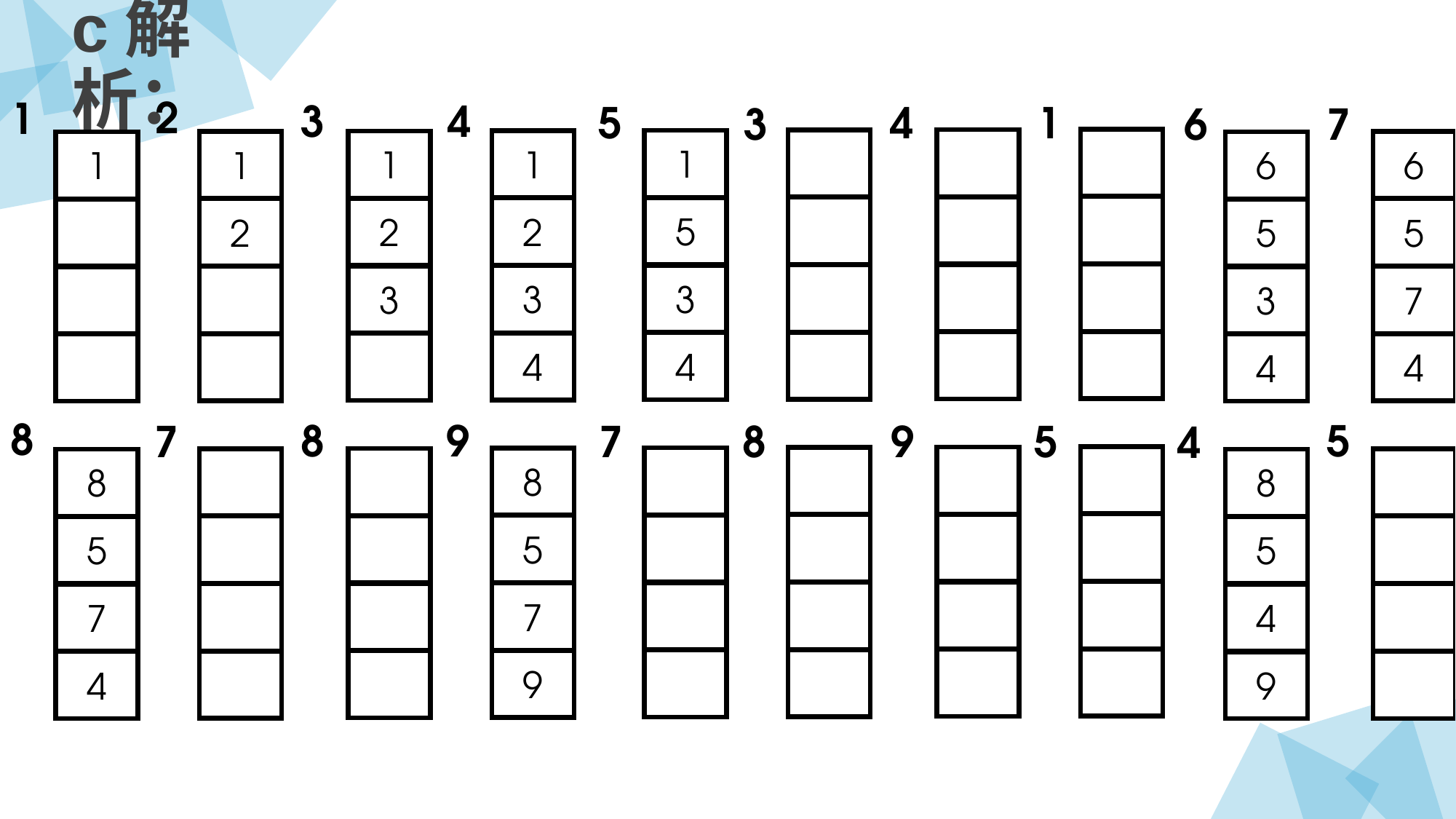

c解析：
2
1
4
3
5
4
1
6
3
7

1
5
3
4
1
2
3
4
1
2
3

1
2

6
5
7
4
1

6
5
3
4
8
9
8
5
7
7
8
9
5
4

8
5
7
9

8
5
7
4
8
5
4
9